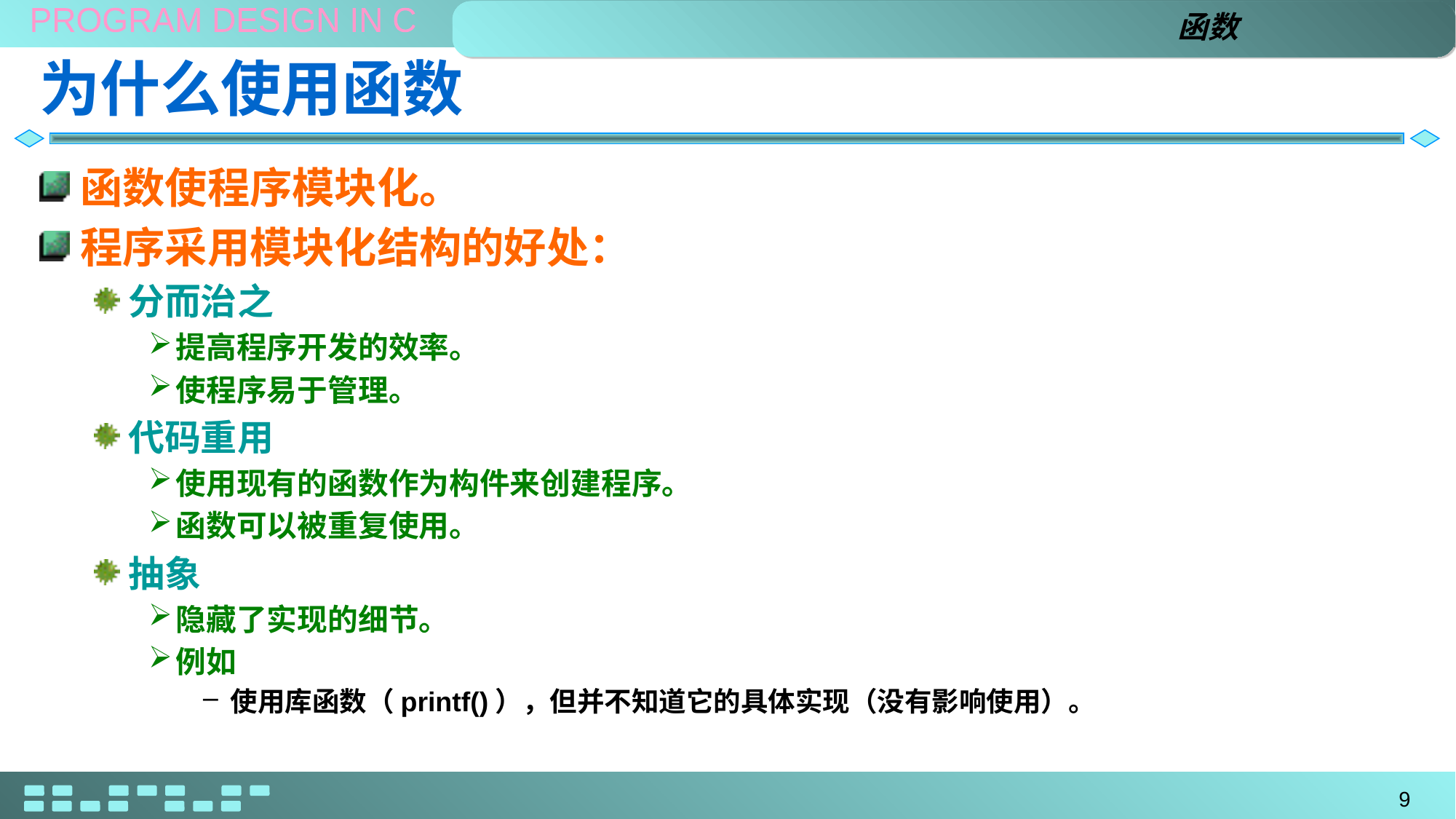

函数
# 为什么使用函数
函数使程序模块化。
程序采用模块化结构的好处：
分而治之
提高程序开发的效率。
使程序易于管理。
代码重用
使用现有的函数作为构件来创建程序。
函数可以被重复使用。
抽象
隐藏了实现的细节。
例如
使用库函数（printf()），但并不知道它的具体实现（没有影响使用）。
9